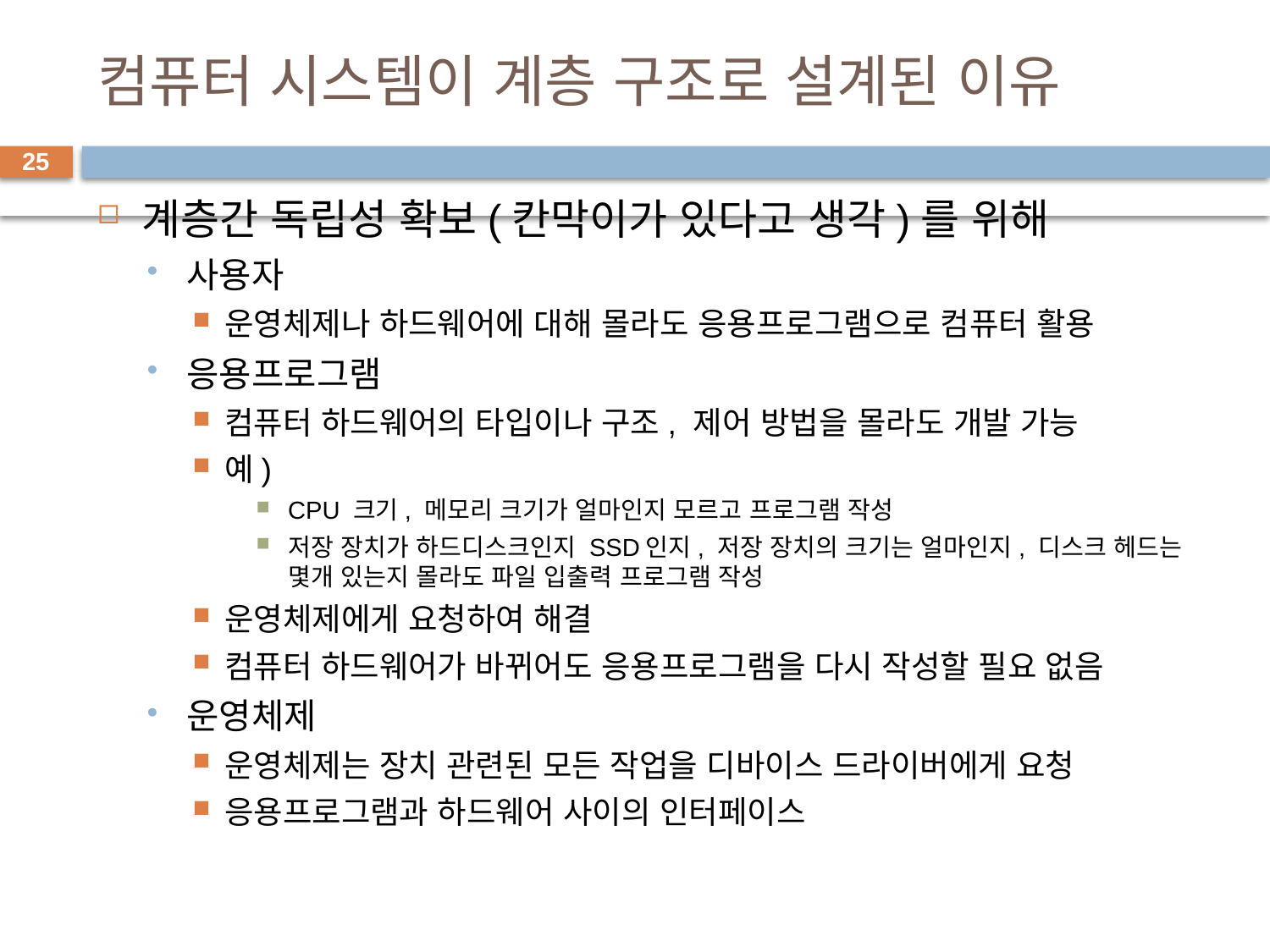

# 컴퓨터 시스템이 계층 구조로 설계된 이유
25
계층간 독립성 확보(칸막이가 있다고 생각)를 위해
사용자
운영체제나 하드웨어에 대해 몰라도 응용프로그램으로 컴퓨터 활용
응용프로그램
컴퓨터 하드웨어의 타입이나 구조, 제어 방법을 몰라도 개발 가능
예)
CPU 크기, 메모리 크기가 얼마인지 모르고 프로그램 작성
저장 장치가 하드디스크인지 SSD인지, 저장 장치의 크기는 얼마인지, 디스크 헤드는 몇개 있는지 몰라도 파일 입출력 프로그램 작성
운영체제에게 요청하여 해결
컴퓨터 하드웨어가 바뀌어도 응용프로그램을 다시 작성할 필요 없음
운영체제
운영체제는 장치 관련된 모든 작업을 디바이스 드라이버에게 요청
응용프로그램과 하드웨어 사이의 인터페이스